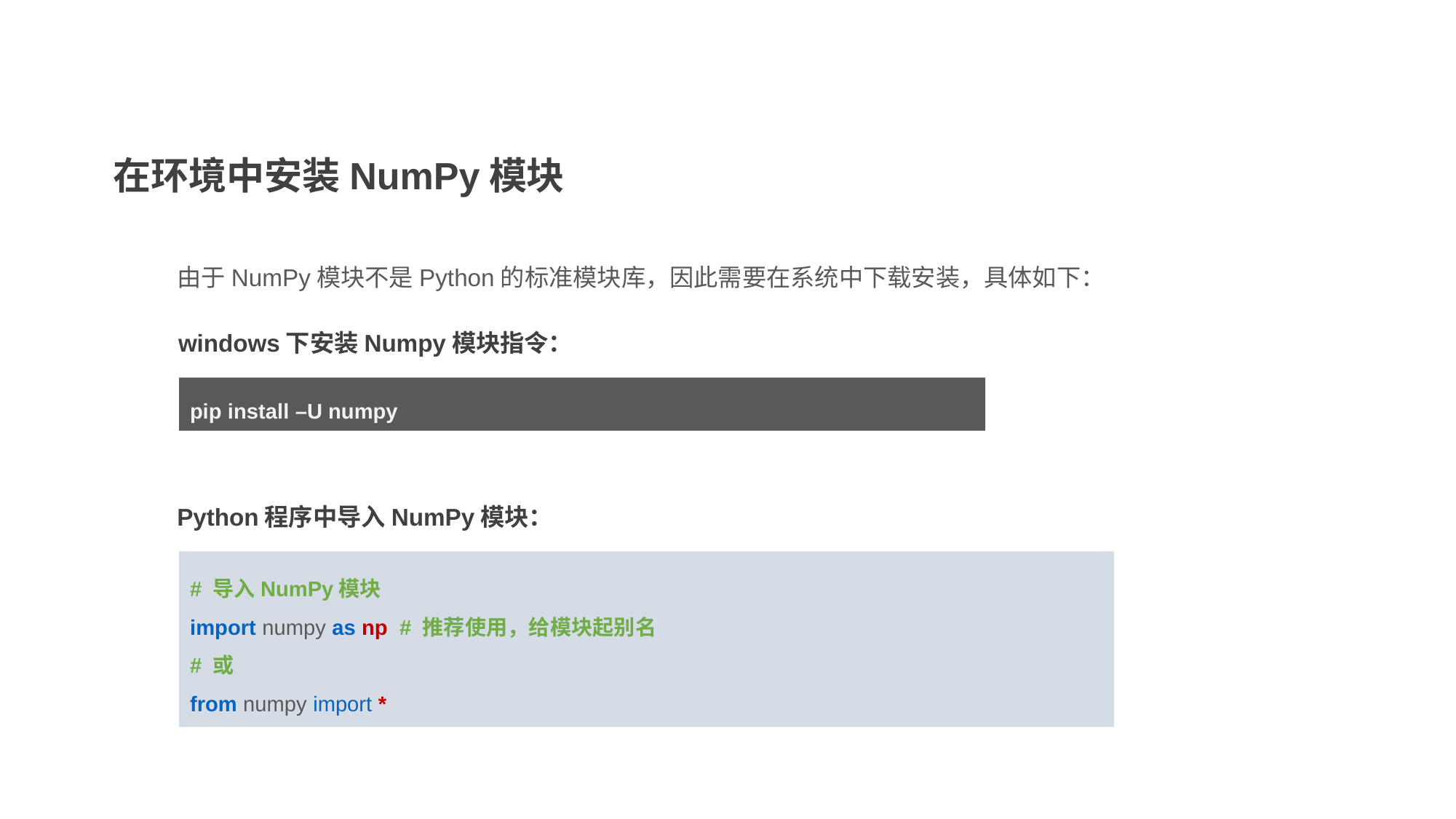

在环境中安装NumPy模块
由于NumPy模块不是Python的标准模块库，因此需要在系统中下载安装，具体如下：
windows下安装Numpy模块指令：
pip install –U numpy
Python程序中导入NumPy模块：
# 导入NumPy模块
import numpy as np  # 推荐使用，给模块起别名
# 或
from numpy import *